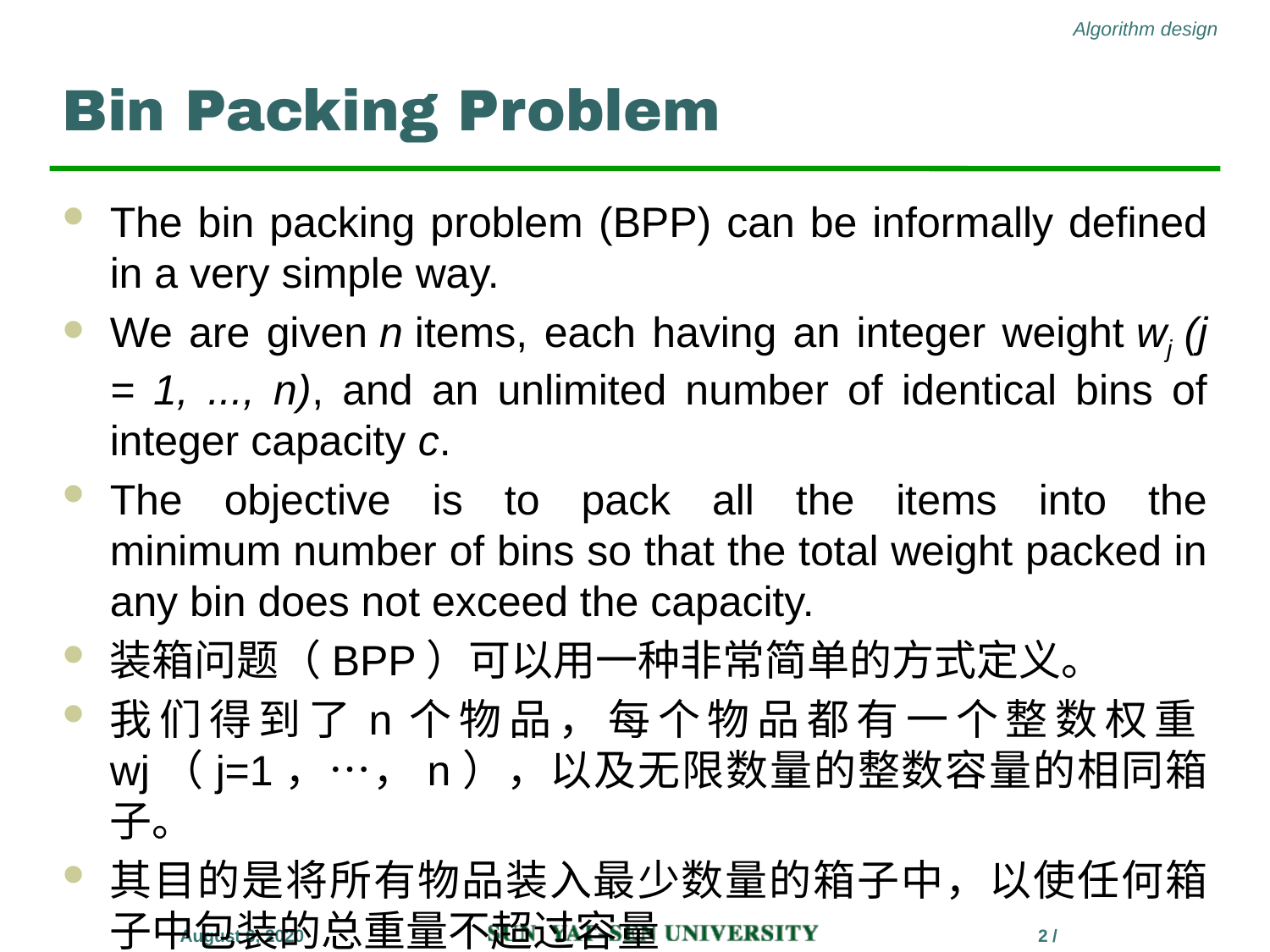

# Bin Packing Problem
The bin packing problem (BPP) can be informally defined in a very simple way.
We are given n items, each having an integer weight wj (j = 1, ..., n), and an unlimited number of identical bins of integer capacity c.
The objective is to pack all the items into the minimum number of bins so that the total weight packed in any bin does not exceed the capacity.
装箱问题（BPP）可以用一种非常简单的方式定义。
我们得到了n个物品，每个物品都有一个整数权重wj（j=1，…，n），以及无限数量的整数容量的相同箱子。
其目的是将所有物品装入最少数量的箱子中，以使任何箱子中包装的总重量不超过容量